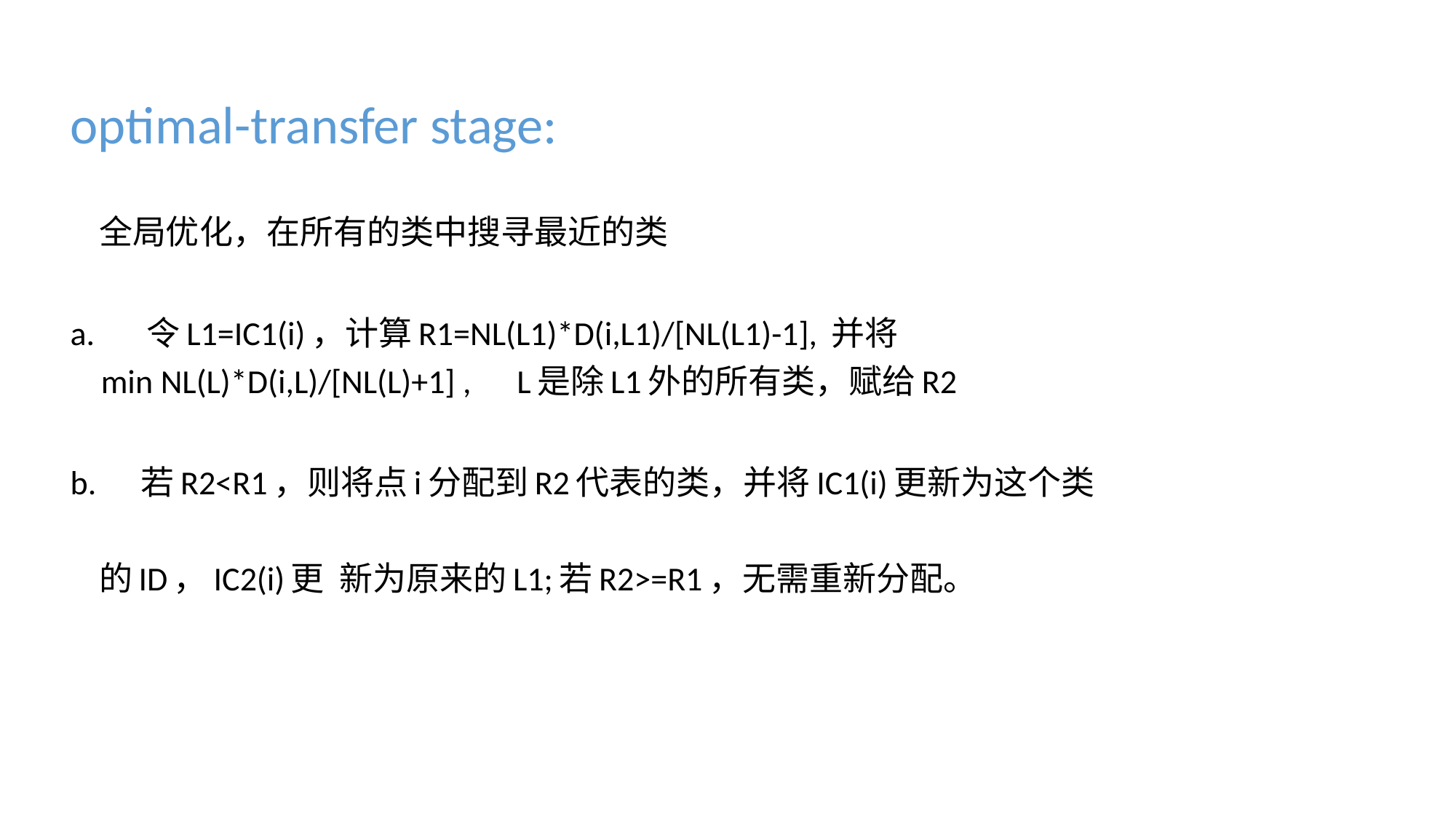

optimal-transfer stage:

   全局优化，在所有的类中搜寻最近的类

a.      令L1=IC1(i)，计算R1=NL(L1)*D(i,L1)/[NL(L1)-1], 并将
    min NL(L)*D(i,L)/[NL(L)+1] ,      L是除L1外的所有类，赋给R2

b.     若R2<R1，则将点i分配到R2代表的类，并将IC1(i)更新为这个类

   的ID，IC2(i)更  新为原来的L1;若R2>=R1，无需重新分配。